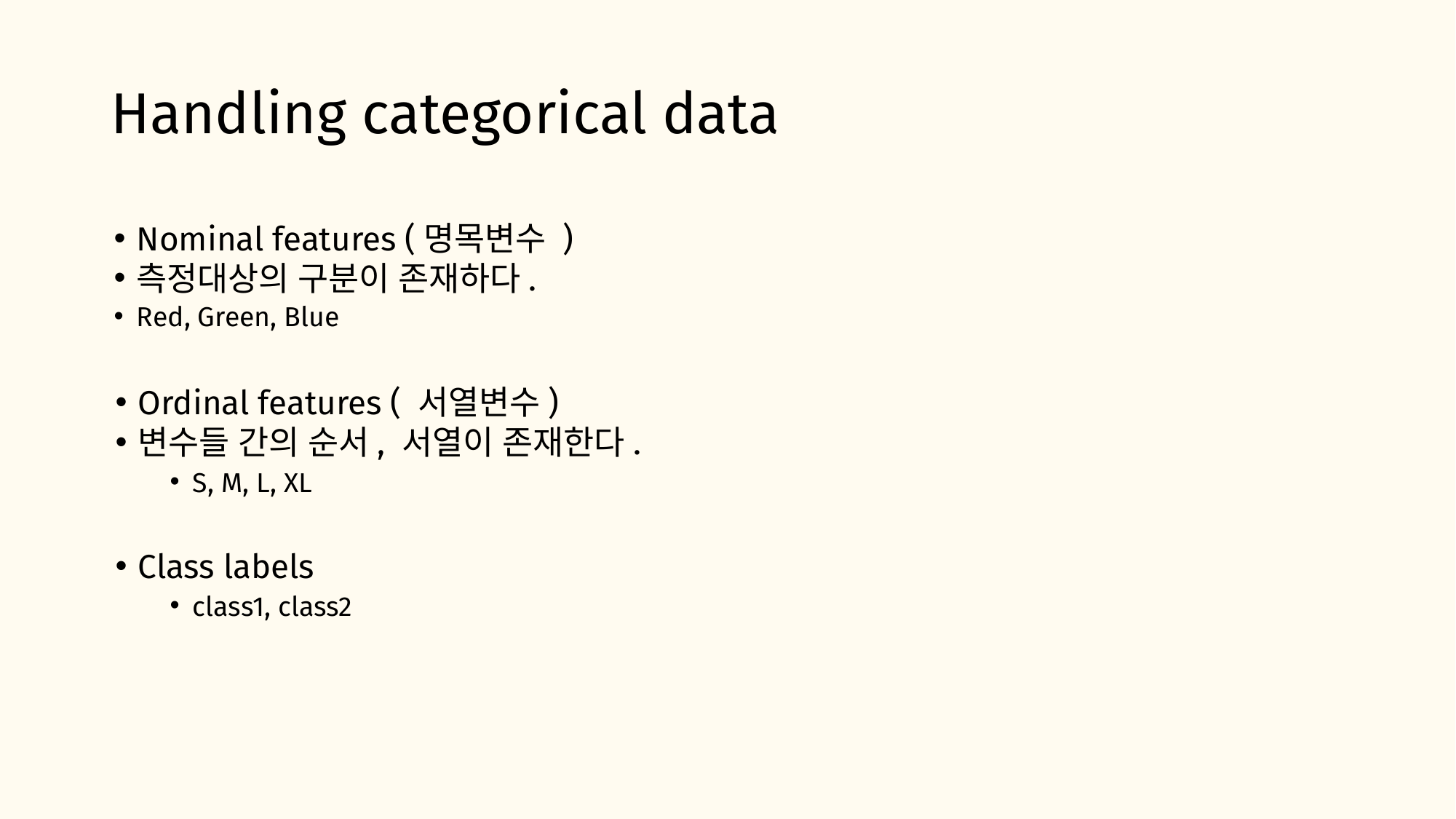

# Handling categorical data
Nominal features (명목변수 )
측정대상의 구분이 존재하다.
Red, Green, Blue

Ordinal features ( 서열변수)
변수들 간의 순서, 서열이 존재한다.
S, M, L, XL

Class labels
class1, class2